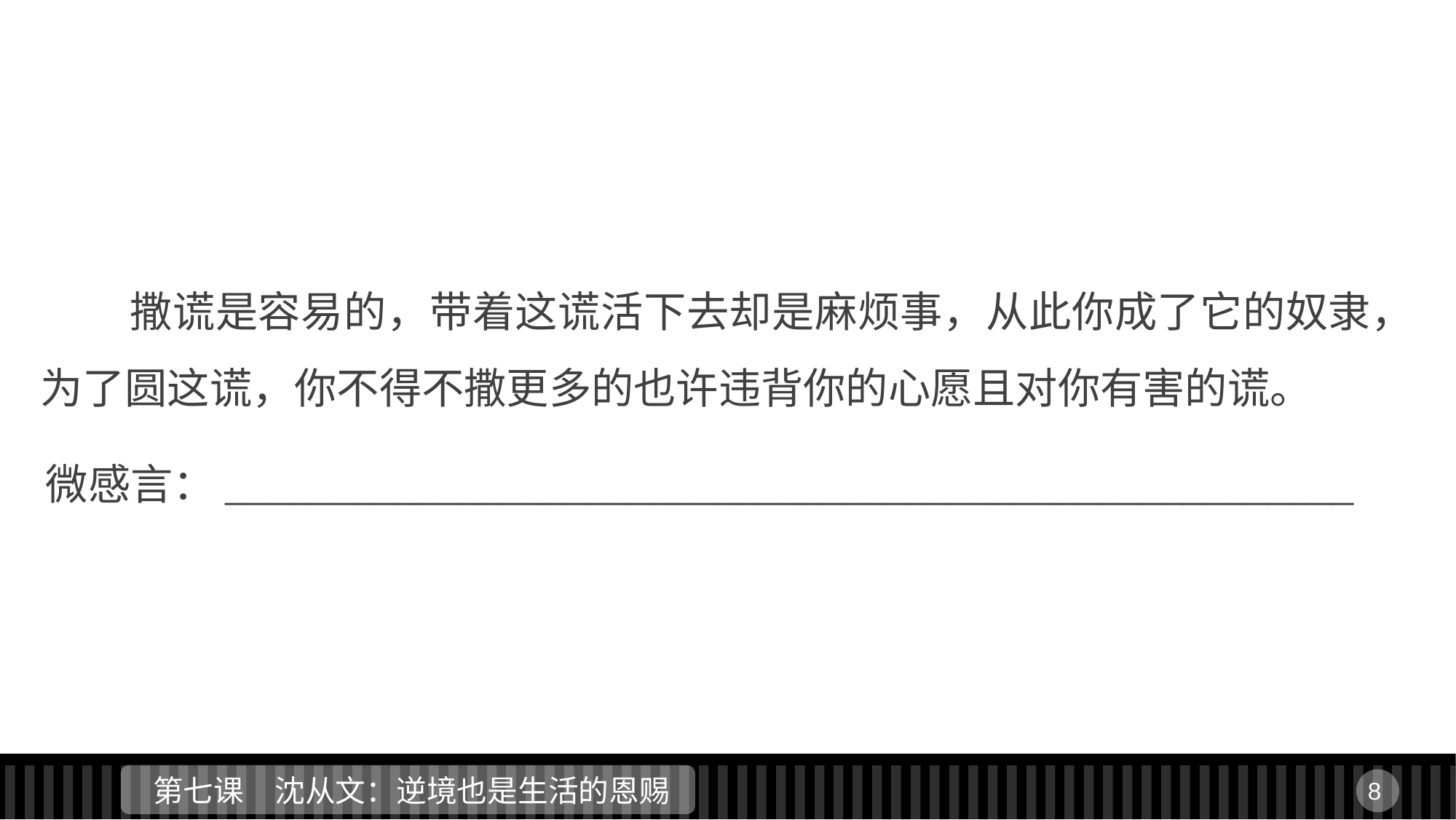

撒谎是容易的，带着这谎活下去却是麻烦事，从此你成了它的奴隶，为了圆这谎，你不得不撒更多的也许违背你的心愿且对你有害的谎。
微感言：_____________________________________________________